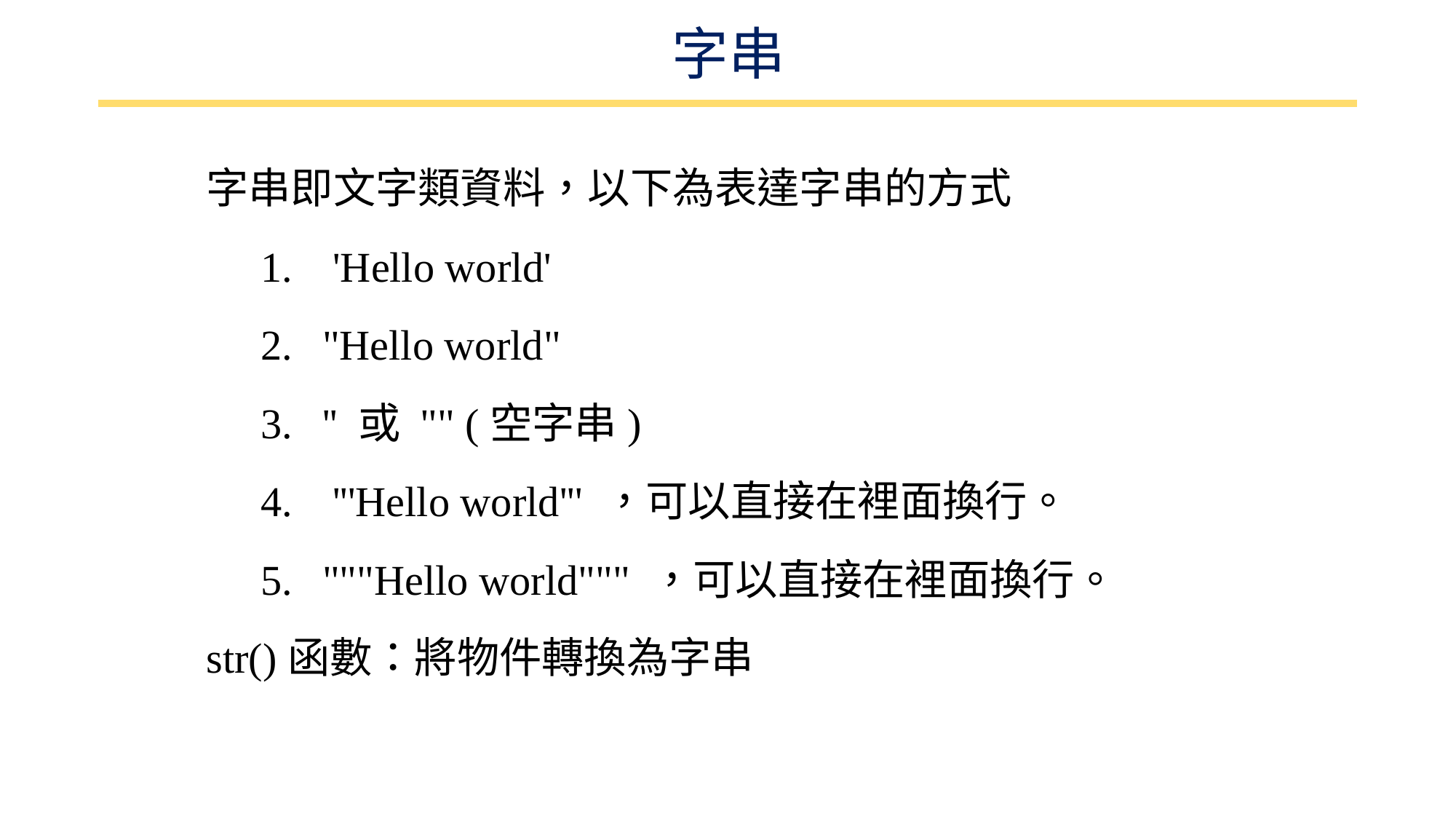

# 字串
字串即文字類資料，以下為表達字串的方式
 'Hello world'
"Hello world"
'' 或 "" (空字串)
 '''Hello world''' ，可以直接在裡面換行。
"""Hello world""" ，可以直接在裡面換行。
str()函數：將物件轉換為字串